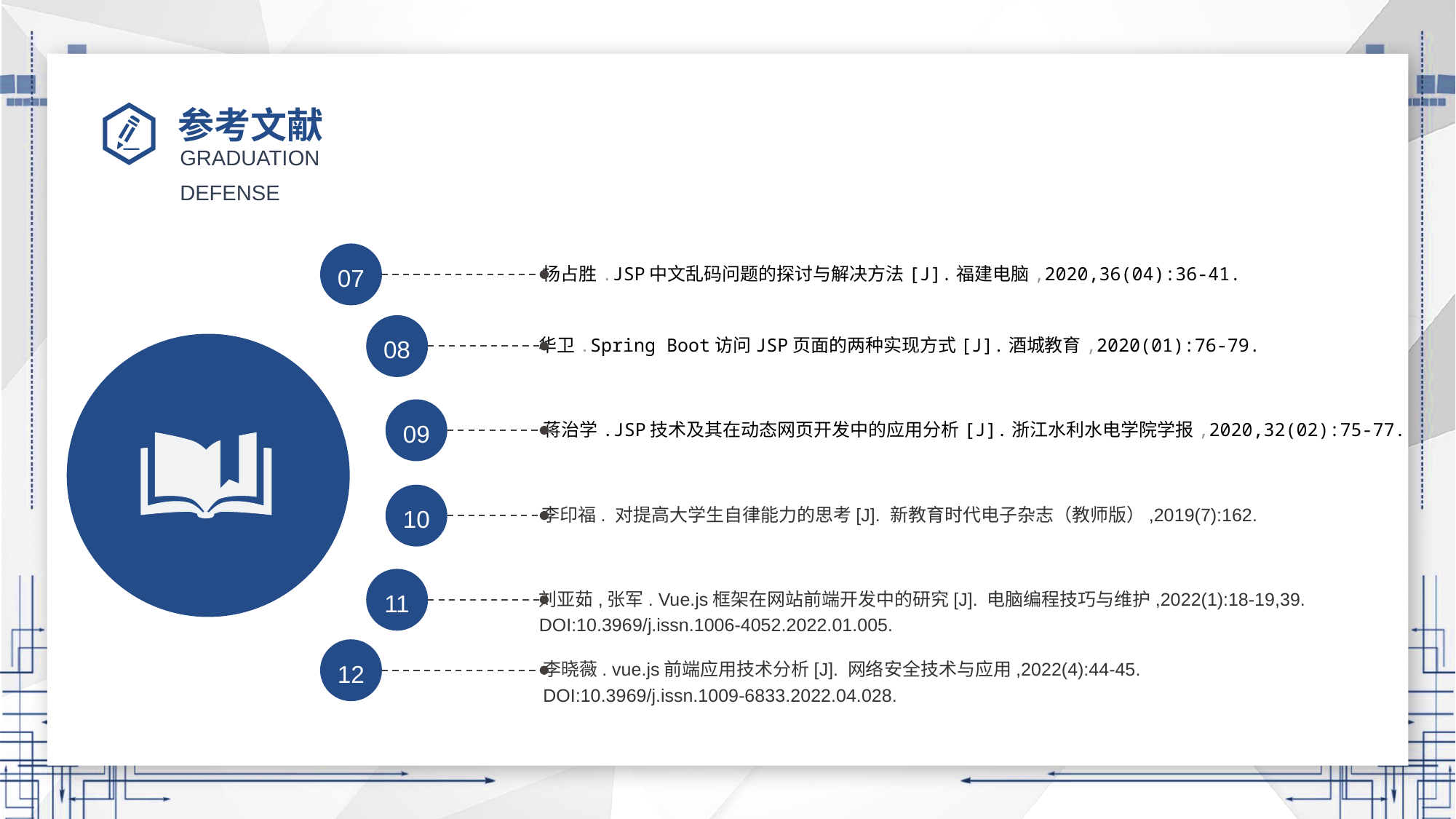

# 参考文献
07
杨占胜.JSP中文乱码问题的探讨与解决方法[J].福建电脑,2020,36(04):36-41.
08
华卫.Spring Boot访问JSP页面的两种实现方式[J].酒城教育,2020(01):76-79.

09
蒋治学.JSP技术及其在动态网页开发中的应用分析[J].浙江水利水电学院学报,2020,32(02):75-77.

10
李印福. 对提高大学生自律能力的思考[J]. 新教育时代电子杂志（教师版）,2019(7):162.
11
刘亚茹,张军. Vue.js框架在网站前端开发中的研究[J]. 电脑编程技巧与维护,2022(1):18-19,39.
DOI:10.3969/j.issn.1006-4052.2022.01.005.
12
李晓薇. vue.js前端应用技术分析[J]. 网络安全技术与应用,2022(4):44-45.
DOI:10.3969/j.issn.1009-6833.2022.04.028.